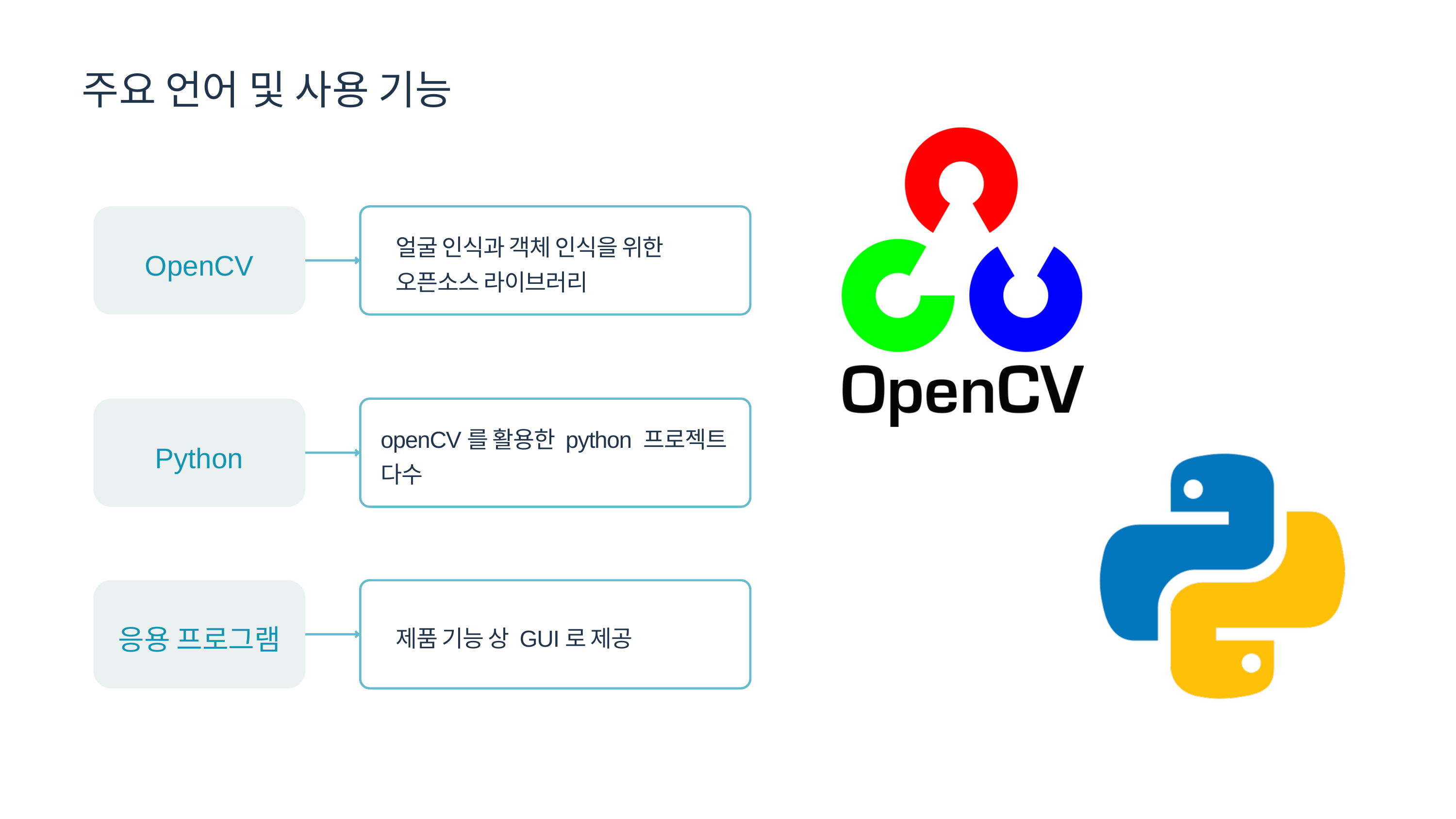

주요 언어 및 사용 기능

OpenCV

얼굴 인식과 객체 인식을 위한
오픈소스 라이브러리

Python

openCV를 활용한 python 프로젝트 다수

응용 프로그램

제품 기능 상 GUI로 제공